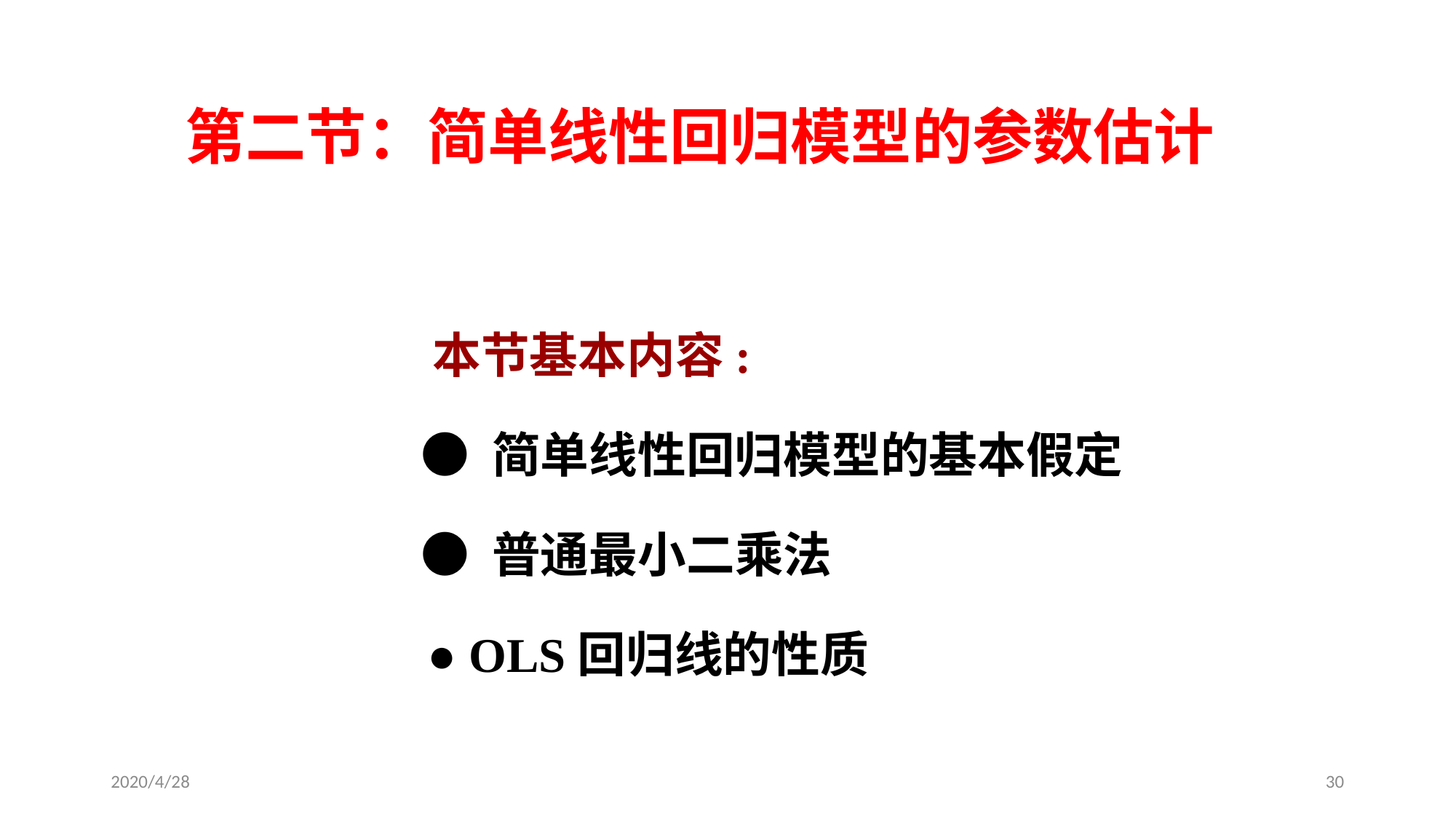

# 第二节：简单线性回归模型的参数估计
      本节基本内容:
      ● 简单线性回归模型的基本假定
      ● 普通最小二乘法
      ● OLS回归线的性质
2020/4/28
30